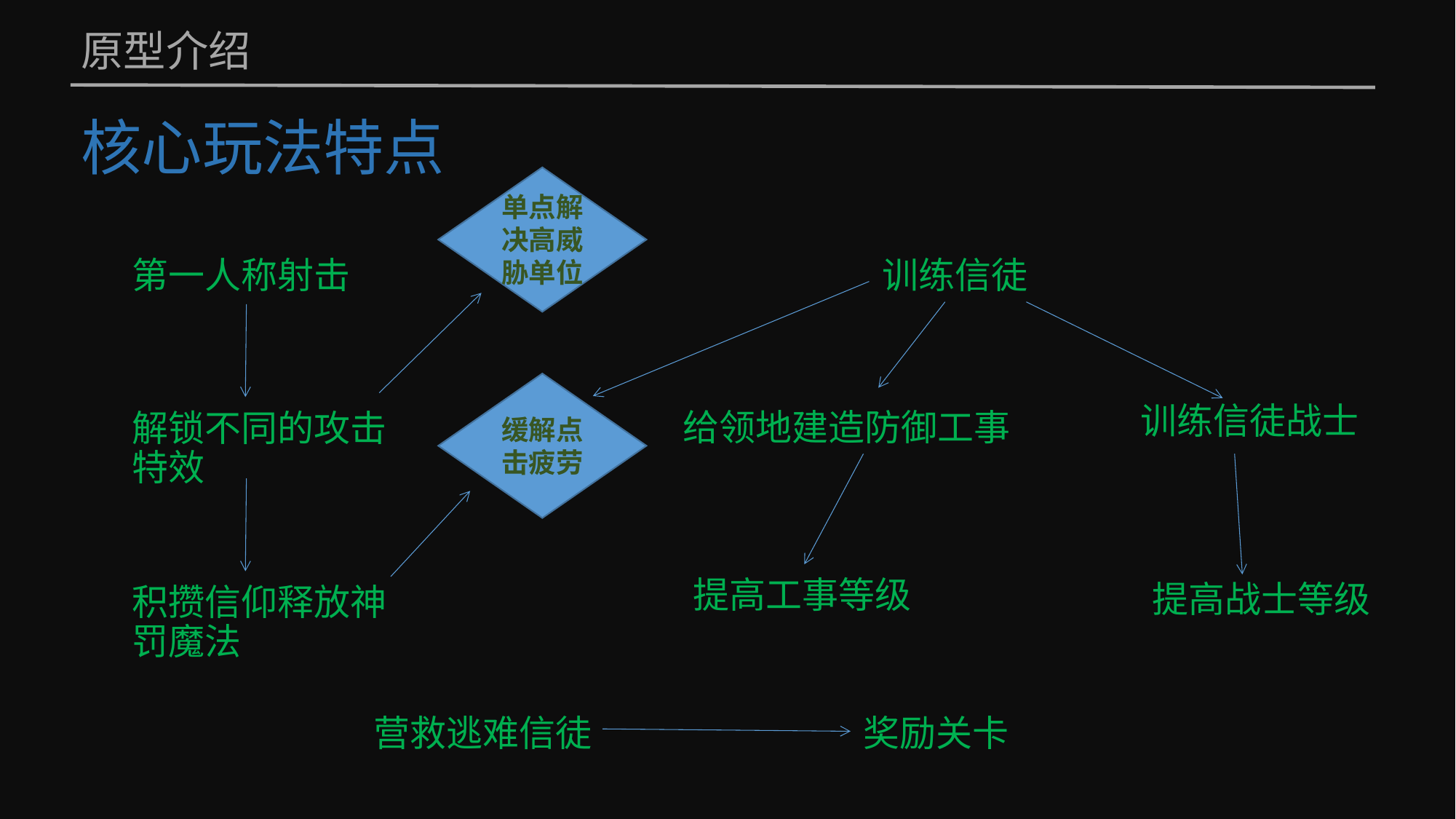

原型介绍
# 核心玩法特点
单点解决高威胁单位
第一人称射击
训练信徒
给领地建造防御工事
缓解点击疲劳
解锁不同的攻击特效
训练信徒战士
积攒信仰释放神罚魔法
提高工事等级
提高战士等级
营救逃难信徒
奖励关卡